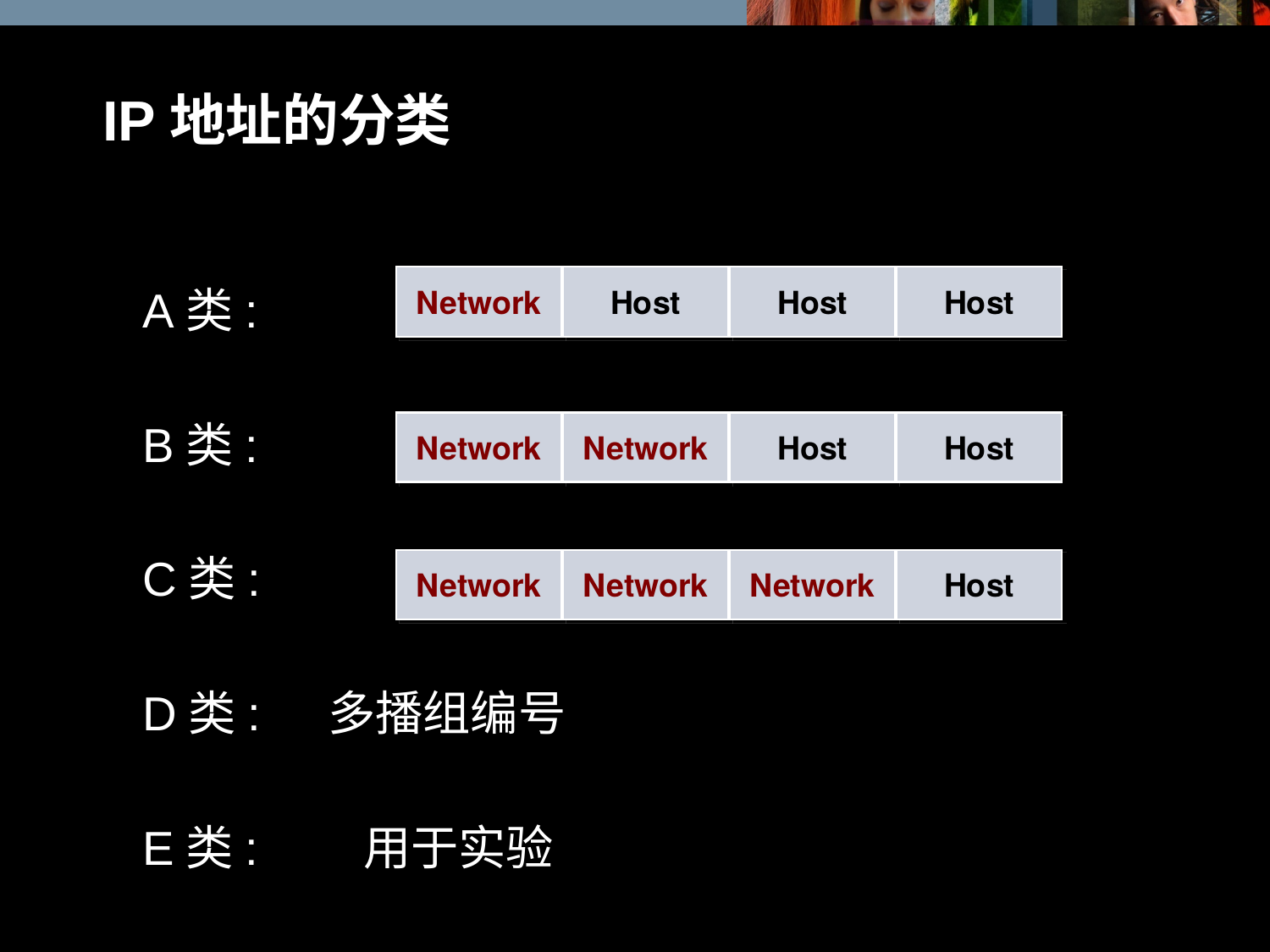

# IP地址的分类
8 比特
8 比特
8 比特
8 比特
A类:
B类:
C类:
D类: 	 多播组编号
E类:       用于实验
Network
Host
Host
Host
Network
Network
Host
Host
Network
Network
Network
Host